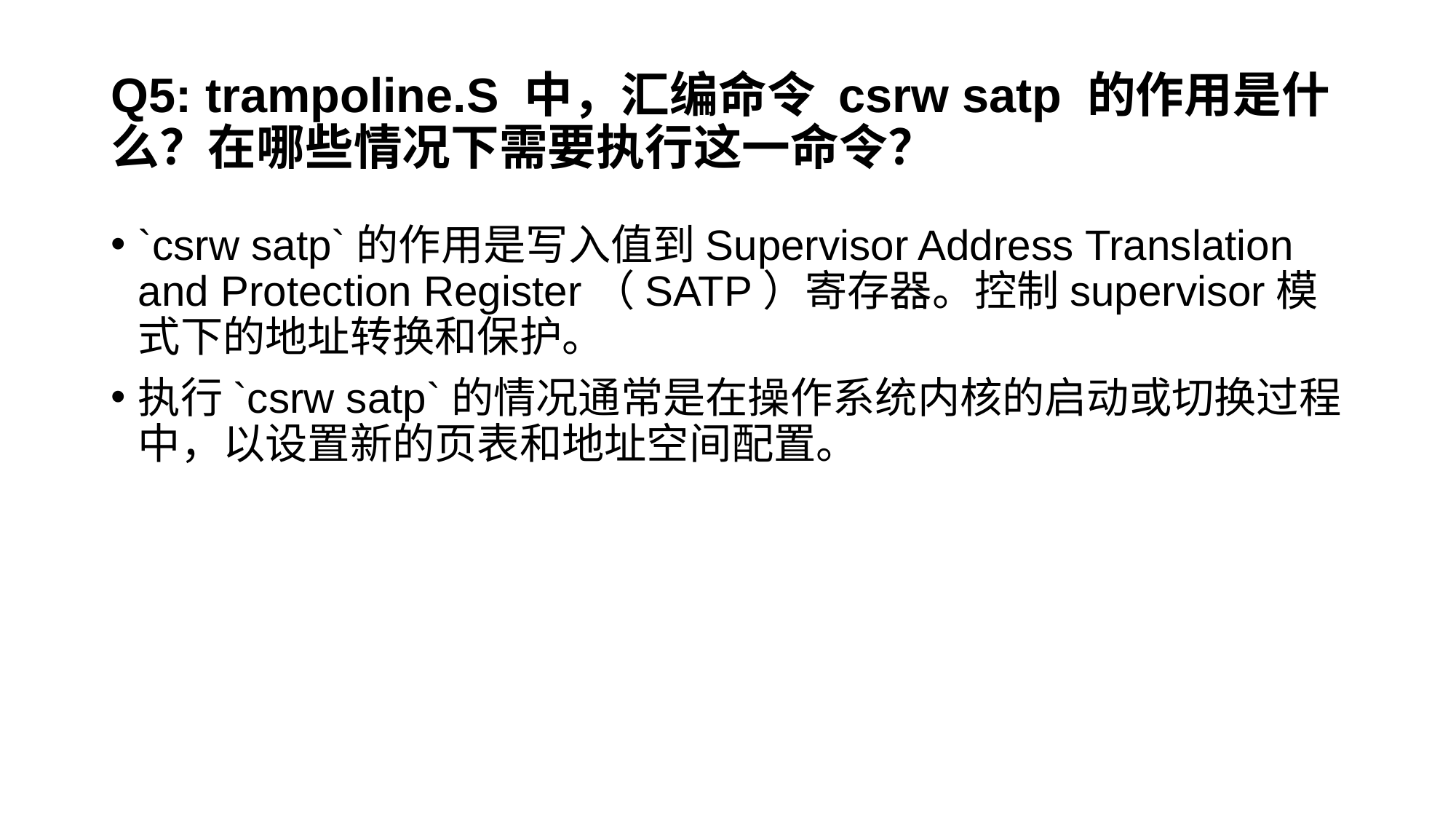

# Q5: trampoline.S 中，汇编命令 csrw satp 的作用是什么？在哪些情况下需要执行这一命令？
`csrw satp`的作用是写入值到Supervisor Address Translation and Protection Register（SATP）寄存器。控制supervisor模式下的地址转换和保护。
执行`csrw satp`的情况通常是在操作系统内核的启动或切换过程中，以设置新的页表和地址空间配置。